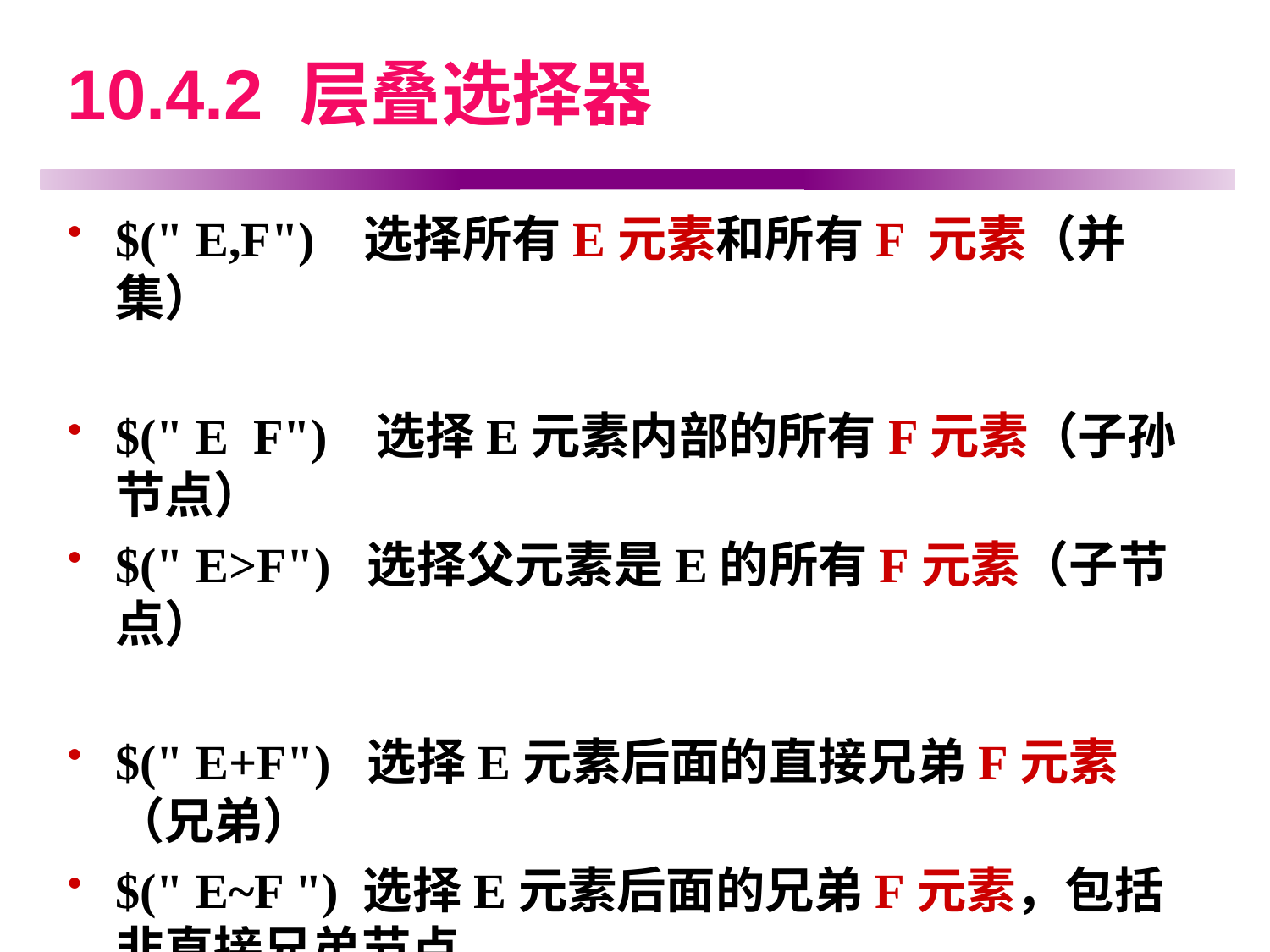

# 10.4.2 层叠选择器
$(" E,F")   选择所有E元素和所有F 元素（并集）

$(" E  F")   选择E元素内部的所有F元素（子孙节点）
$(" E>F")  选择父元素是E的所有F元素（子节点）

$(" E+F")  选择E元素后面的直接兄弟F元素（兄弟）
$(" E~F ") 选择E元素后面的兄弟F元素，包括非直接兄弟节点